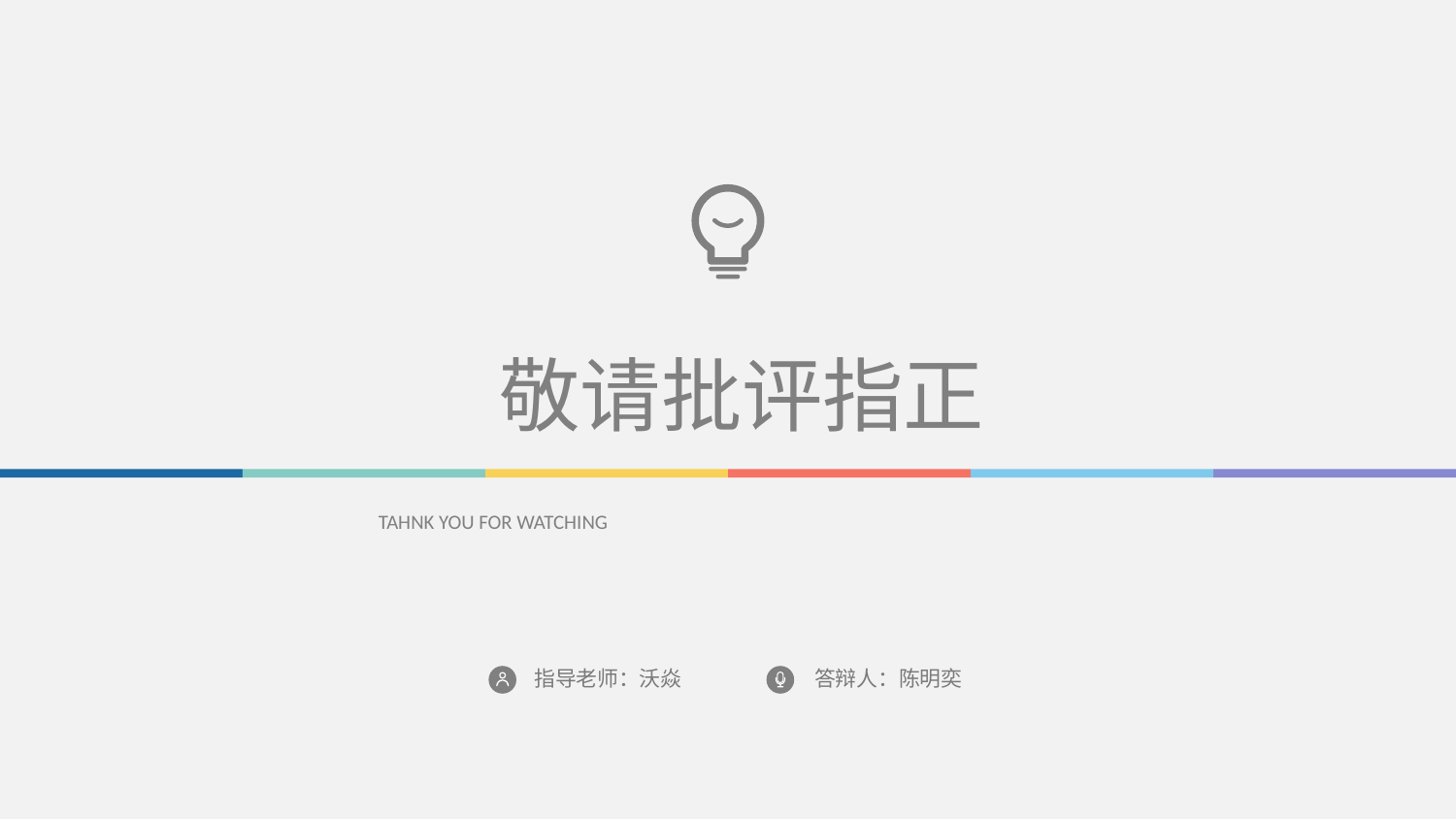

敬请批评指正

TAHNK YOU FOR WATCHING
指导老师：沃焱
答辩人：陈明奕